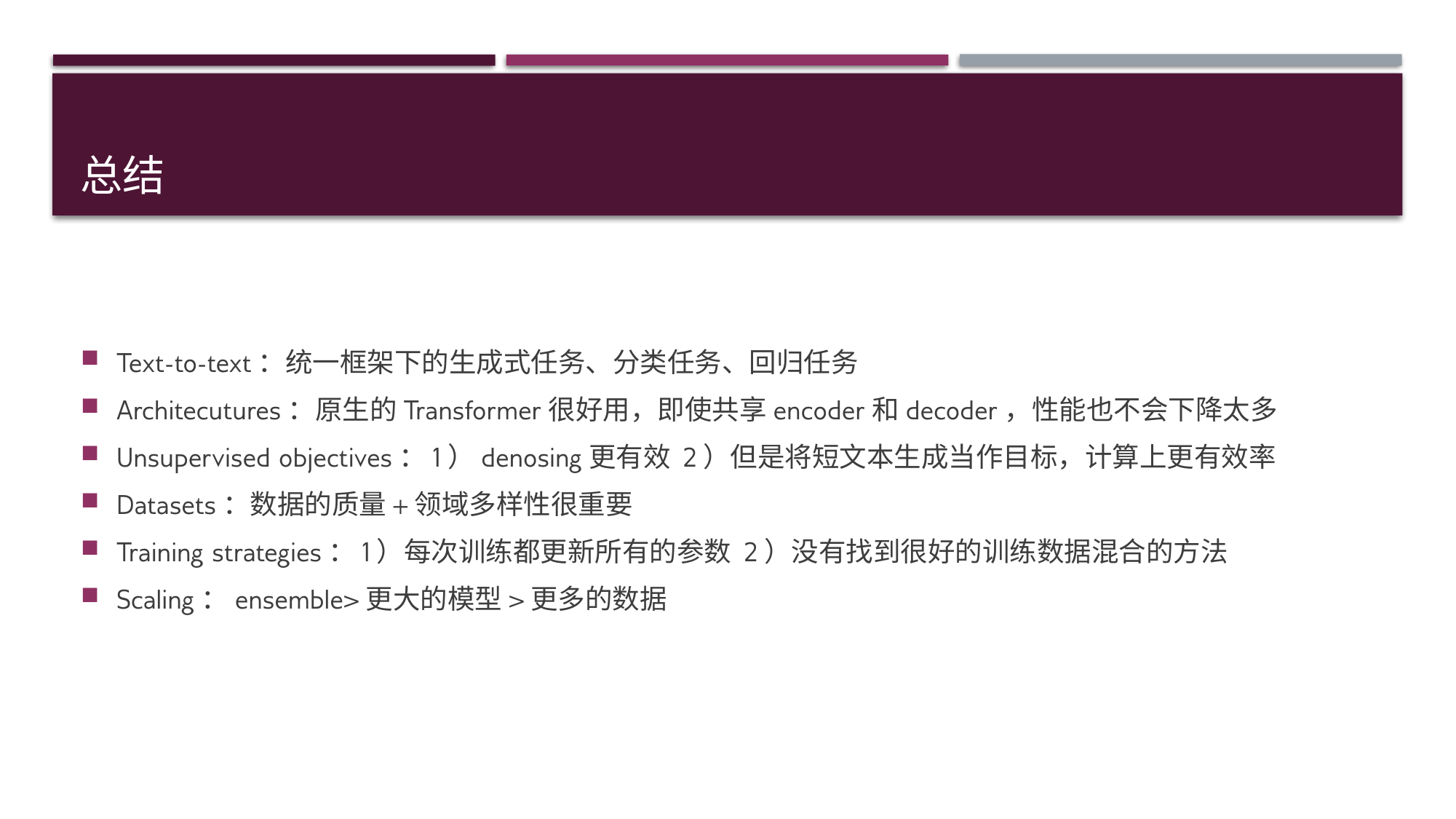

# 总结
Text-to-text：统一框架下的生成式任务、分类任务、回归任务
Architecutures：原生的Transformer很好用，即使共享encoder和decoder，性能也不会下降太多
Unsupervised objectives：1）denosing更有效 2）但是将短文本生成当作目标，计算上更有效率
Datasets：数据的质量+领域多样性很重要
Training strategies：1）每次训练都更新所有的参数 2）没有找到很好的训练数据混合的方法
Scaling：ensemble>更大的模型>更多的数据